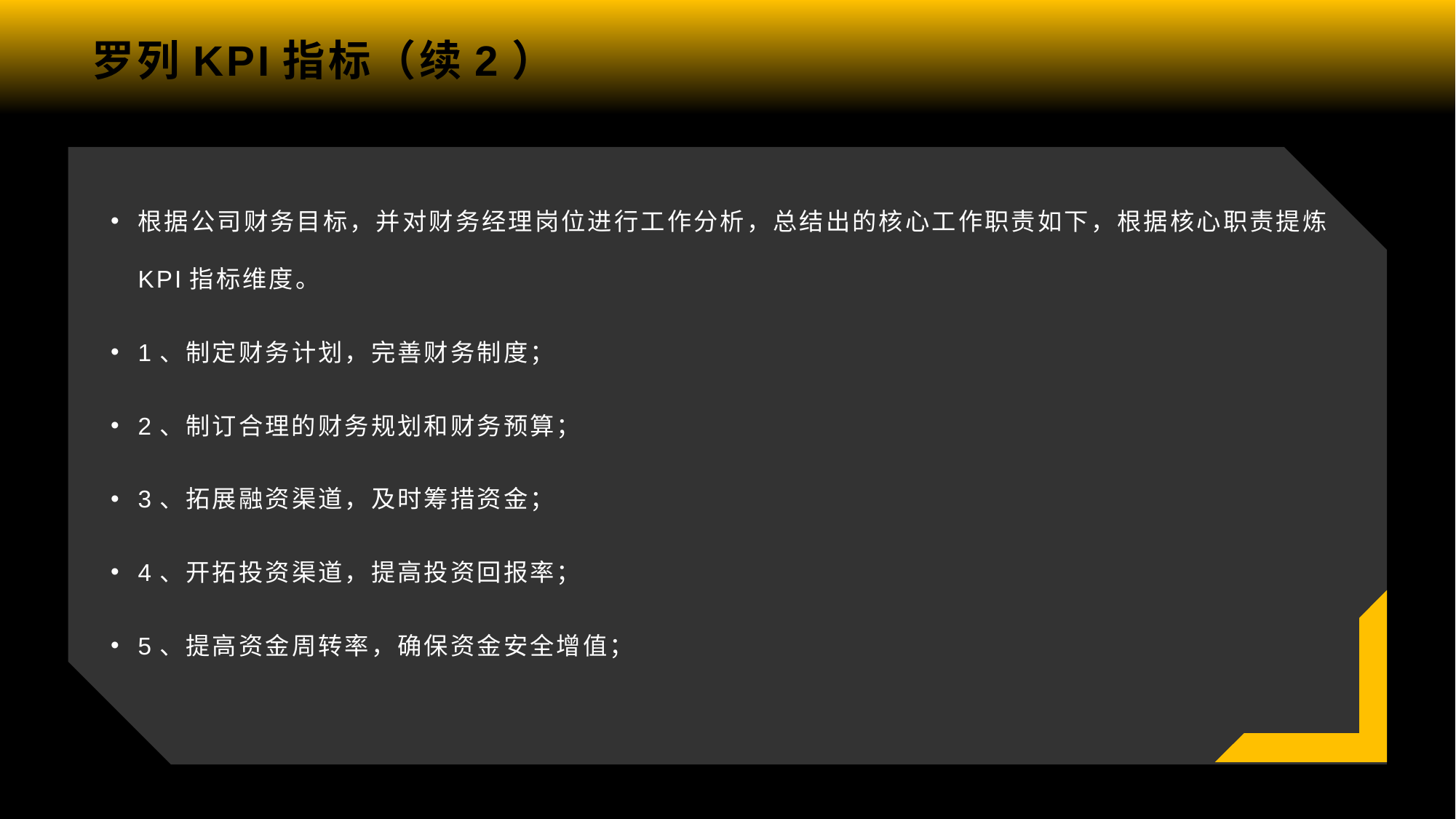

# 罗列KPI指标（续2）

根据公司财务目标，并对财务经理岗位进行工作分析，总结出的核心工作职责如下，根据核心职责提炼KPI指标维度。
1、制定财务计划，完善财务制度；
2、制订合理的财务规划和财务预算；
3、拓展融资渠道，及时筹措资金；
4、开拓投资渠道，提高投资回报率；
5、提高资金周转率，确保资金安全增值；